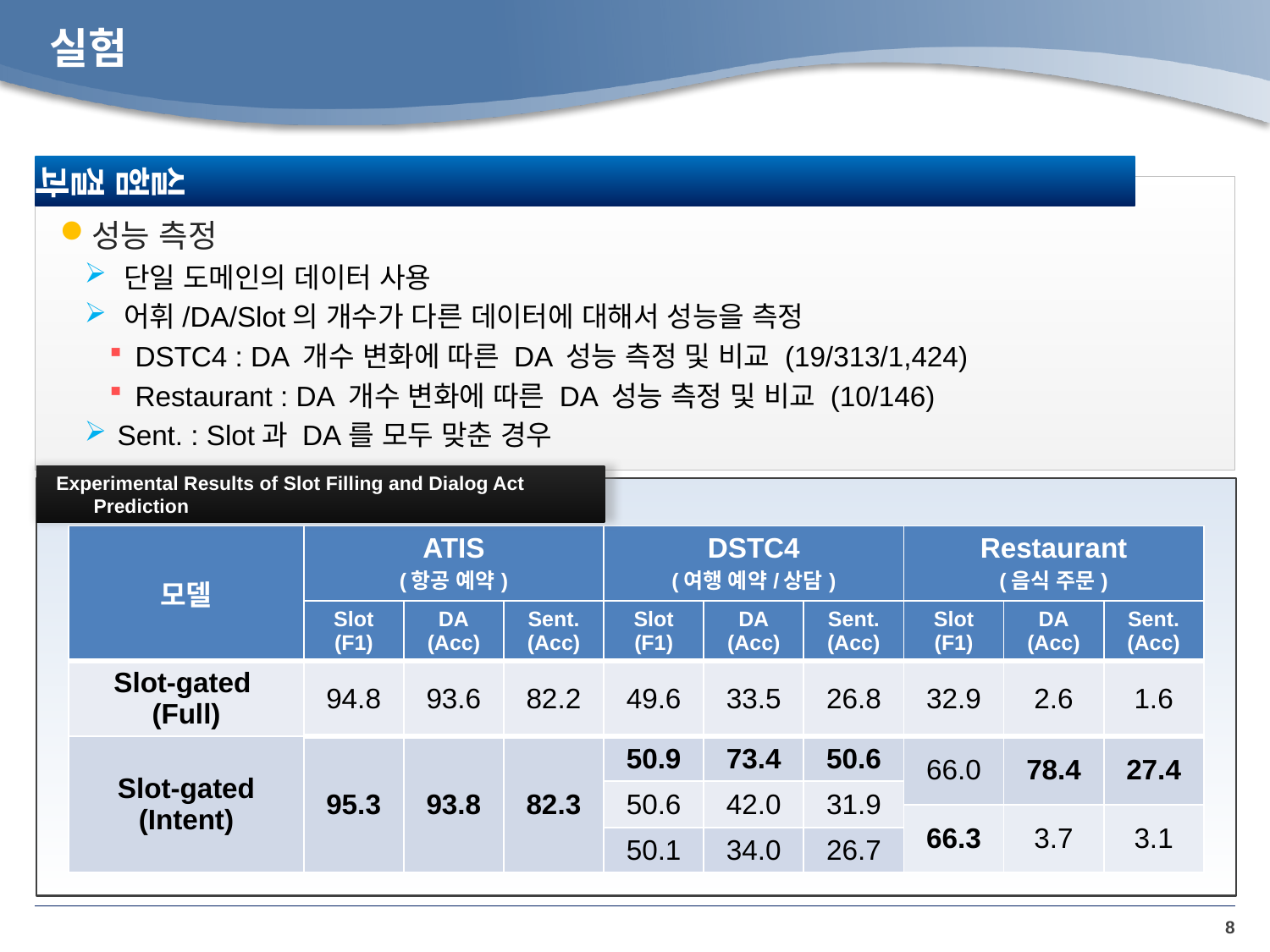

실험 결과
# 실험
성능 측정
 단일 도메인의 데이터 사용
 어휘/DA/Slot의 개수가 다른 데이터에 대해서 성능을 측정
DSTC4 : DA 개수 변화에 따른 DA 성능 측정 및 비교 (19/313/1,424)
Restaurant : DA 개수 변화에 따른 DA 성능 측정 및 비교 (10/146)
 Sent. : Slot과 DA를 모두 맞춘 경우
Experimental Results of Slot Filling and Dialog Act Prediction

| 모델 | ATIS (항공 예약) |  |  | DSTC4 (여행 예약/상담) |  |  | Restaurant (음식 주문) |  |  |
| --- | --- | --- | --- | --- | --- | --- | --- | --- | --- |
|  | Slot (F1) | DA (Acc) | Sent. (Acc) | Slot (F1) | DA (Acc) | Sent. (Acc) | Slot (F1) | DA (Acc) | Sent. (Acc) |
| Slot-gated (Full) | 94.8 | 93.6 | 82.2 | 49.6 | 33.5 | 26.8 | 32.9 | 2.6 | 1.6 |
| Slot-gated (Intent) | 95.3 | 93.8 | 82.3 | 50.9 | 73.4 | 50.6 | 66.0 | 78.4 | 27.4 |
|  |  |  |  | 50.6 | 42.0 | 31.9 |  |  |  |
|  |  |  |  |  |  |  | 66.3 | 3.7 | 3.1 |
|  |  |  |  | 50.1 | 34.0 | 26.7 |  |  |  |